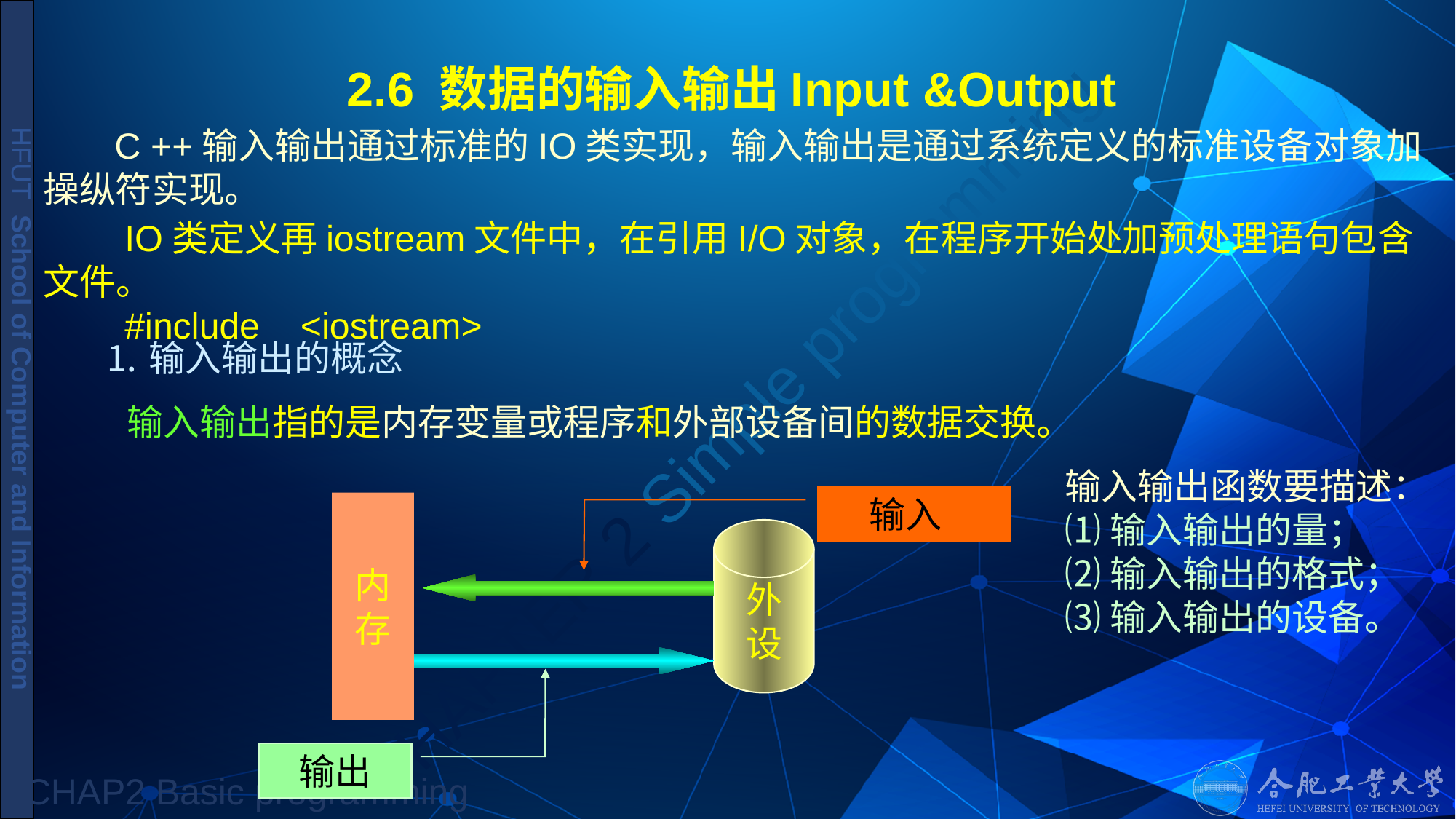

# 2.6 数据的输入输出Input &Output
       C ++输入输出通过标准的IO类实现，输入输出是通过系统定义的标准设备对象加操纵符实现。
        IO类定义再iostream文件中，在引用I/O对象，在程序开始处加预处理语句包含文件。
        #include    <iostream>
       ⒈输入输出的概念
输入输出指的是内存变量或程序和外部设备间的数据交换。
输入输出函数要描述：
⑴输入输出的量；
⑵输入输出的格式；
⑶输入输出的设备。
输入
内
存
外
设

输出